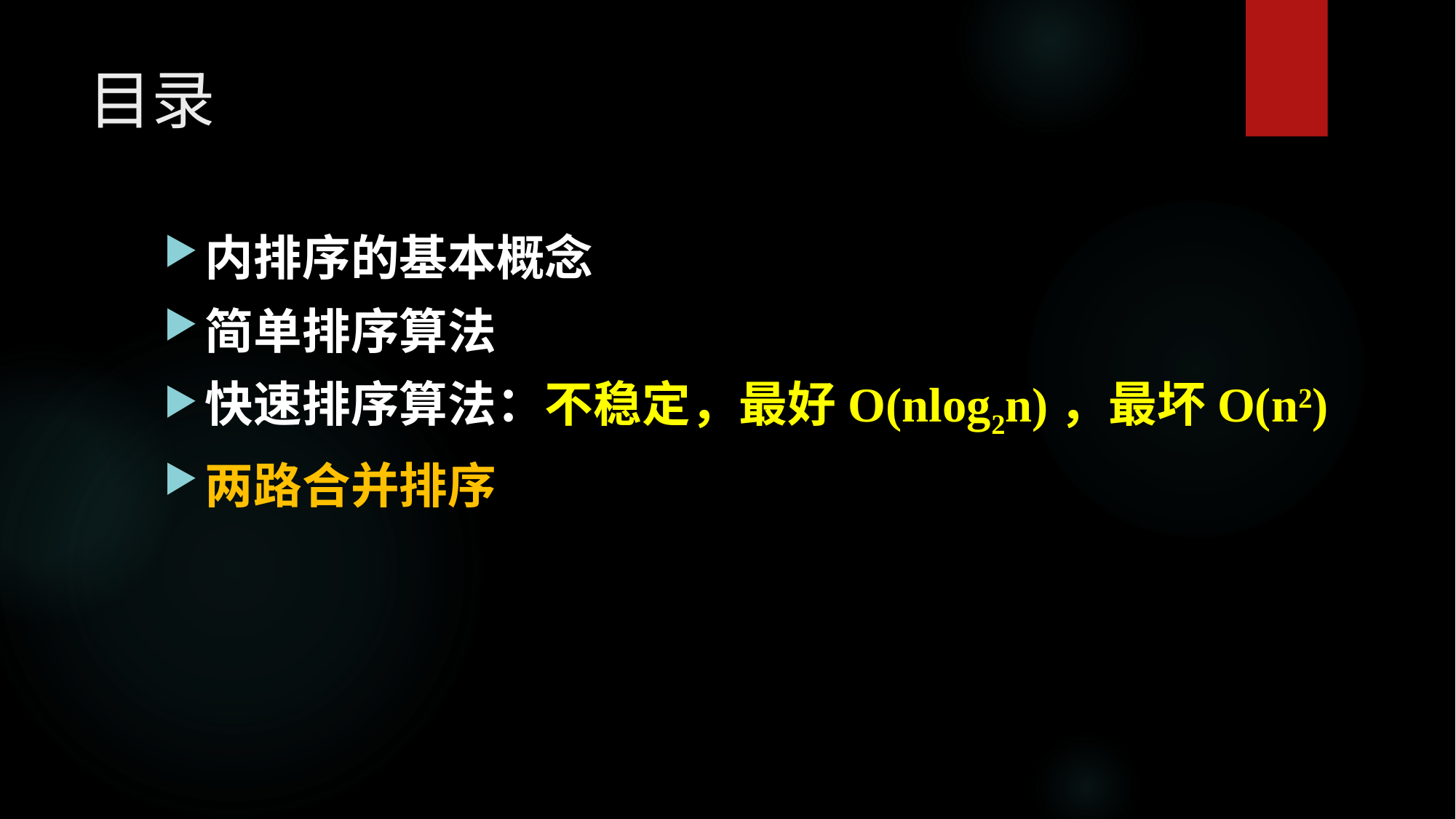

# 目录
内排序的基本概念
简单排序算法
快速排序算法：不稳定，最好O(nlog2n)，最坏O(n2)
两路合并排序